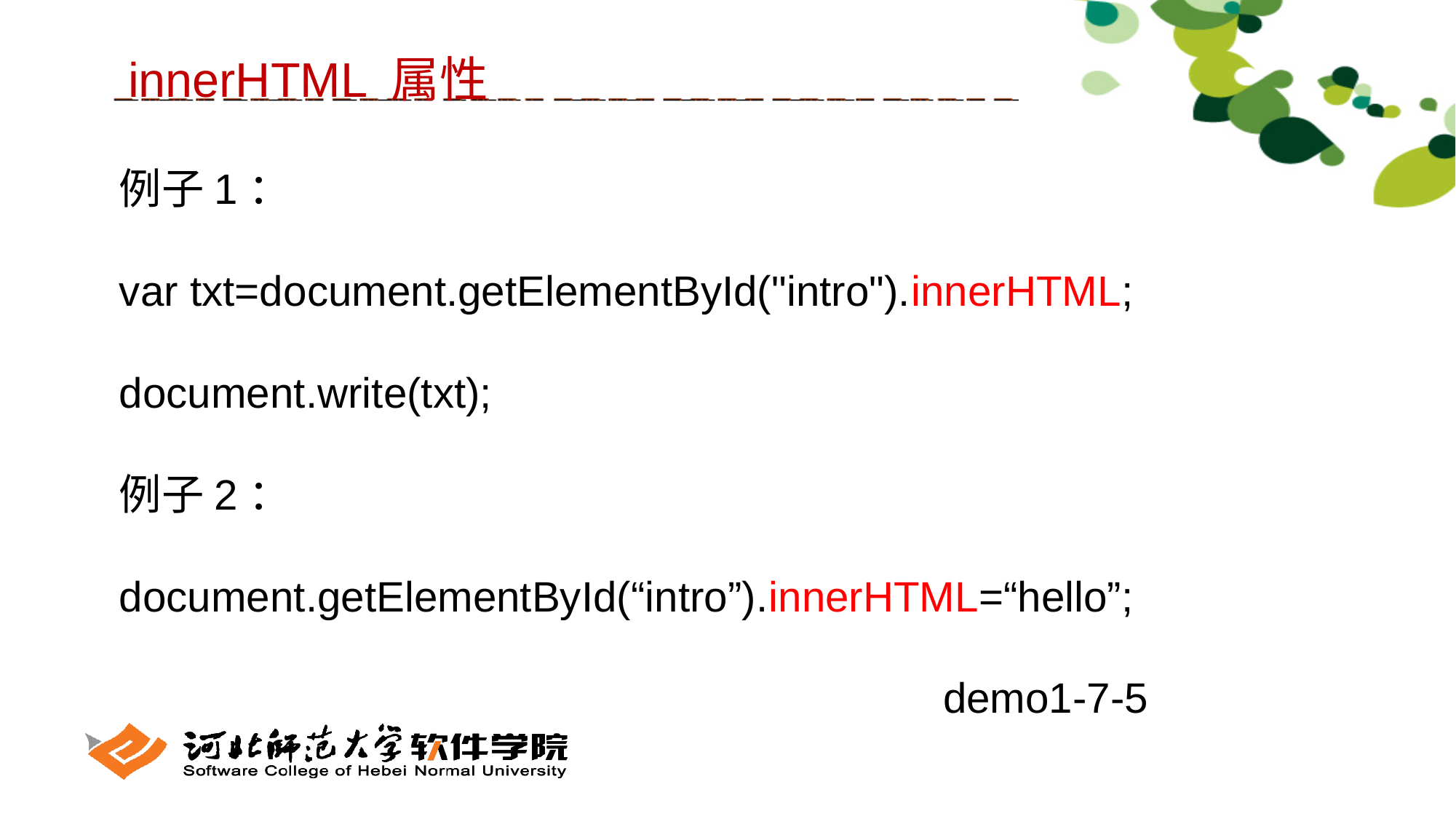

innerHTML 属性
例子1：
var txt=document.getElementById("intro").innerHTML;
document.write(txt);
例子2：
document.getElementById(“intro”).innerHTML=“hello”;
demo1-7-5